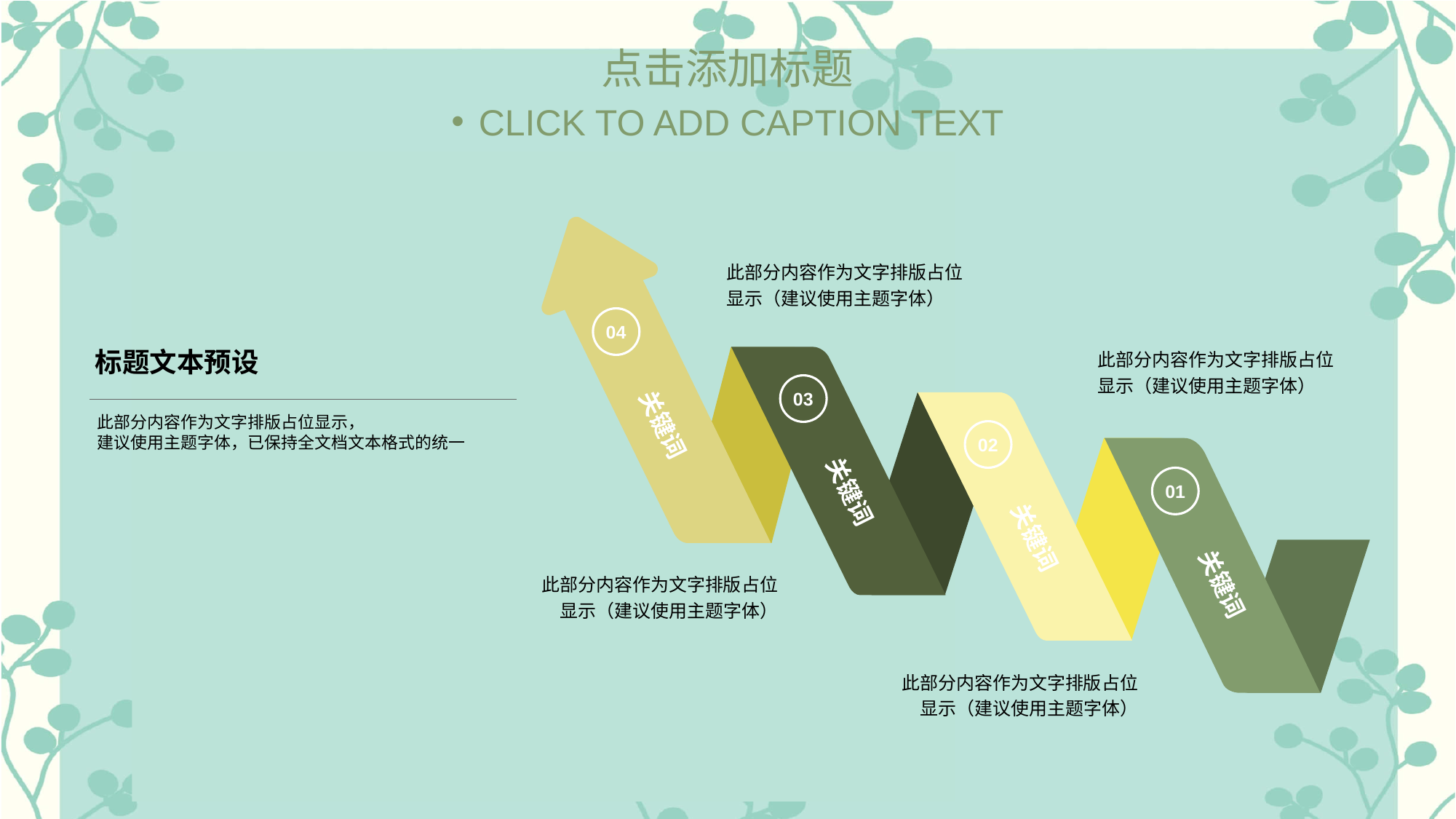

点击添加标题
CLICK TO ADD CAPTION TEXT

此部分内容作为文字排版占位显示（建议使用主题字体）
04
标题文本预设
此部分内容作为文字排版占位显示（建议使用主题字体）

03

此部分内容作为文字排版占位显示，
建议使用主题字体，已保持全文档文本格式的统一
关键词
02

01
关键词
关键词

此部分内容作为文字排版占位显示（建议使用主题字体）
关键词
此部分内容作为文字排版占位显示（建议使用主题字体）